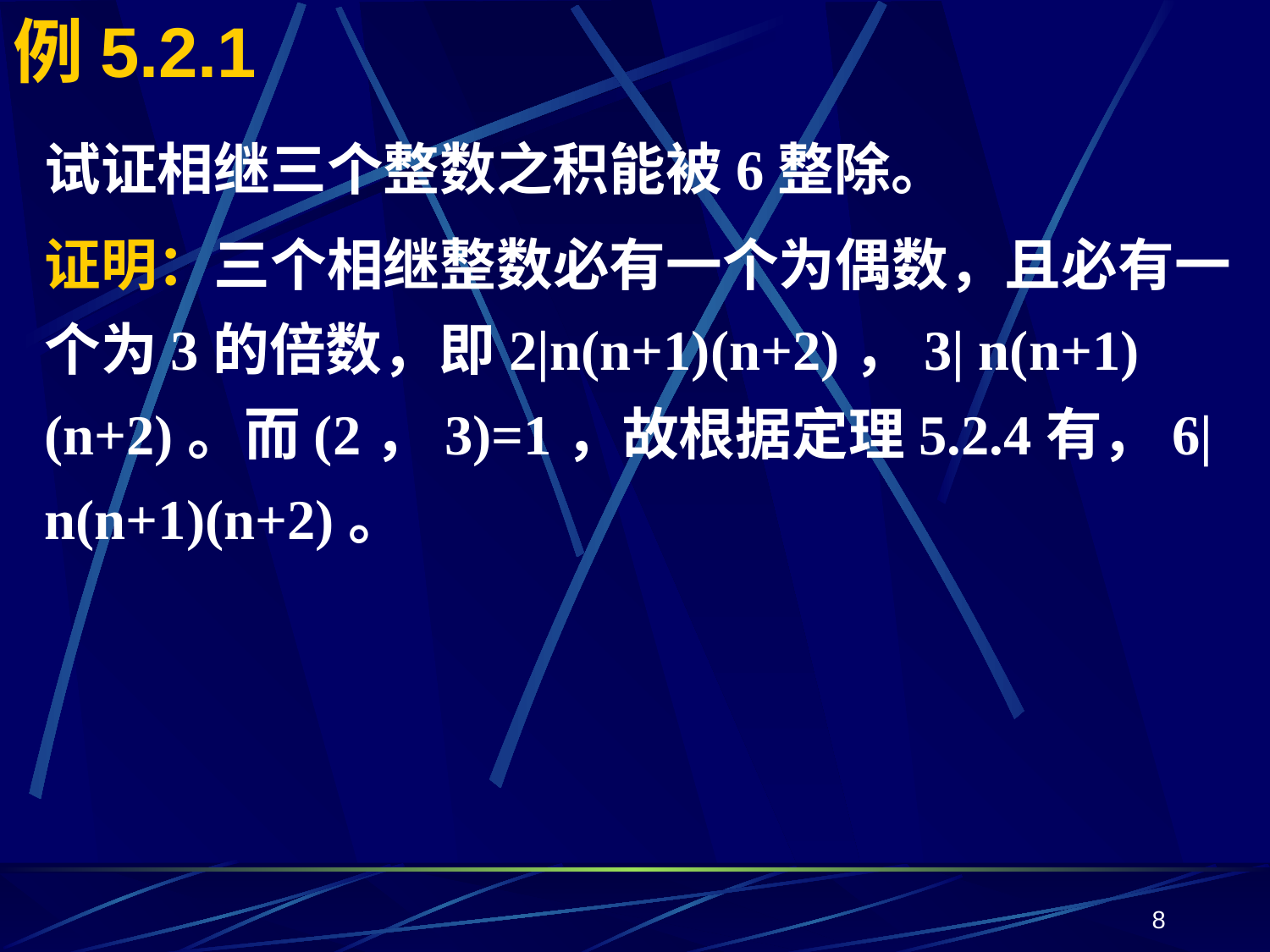

# 例5.2.1
试证相继三个整数之积能被6整除。
证明：三个相继整数必有一个为偶数，且必有一个为3的倍数，即2|n(n+1)(n+2)，3| n(n+1)(n+2)。而(2，3)=1，故根据定理5.2.4有，6|n(n+1)(n+2)。

8